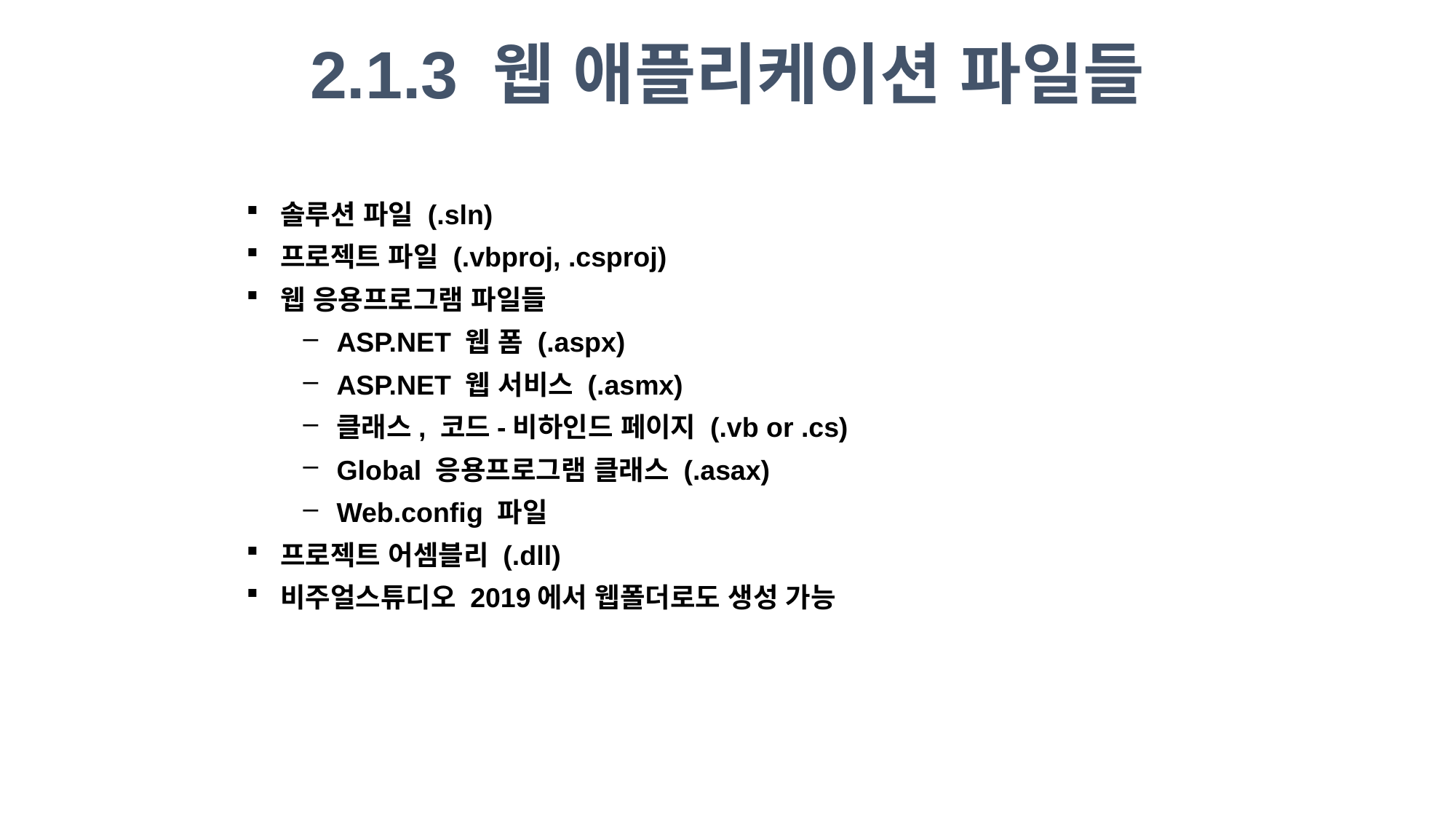

2.1.3 웹 애플리케이션 파일들

솔루션 파일 (.sln)
프로젝트 파일 (.vbproj, .csproj)
웹 응용프로그램 파일들
ASP.NET 웹 폼 (.aspx)
ASP.NET 웹 서비스 (.asmx)
클래스, 코드-비하인드 페이지 (.vb or .cs)
Global 응용프로그램 클래스 (.asax)
Web.config 파일
프로젝트 어셈블리 (.dll)
비주얼스튜디오 2019에서 웹폴더로도 생성 가능